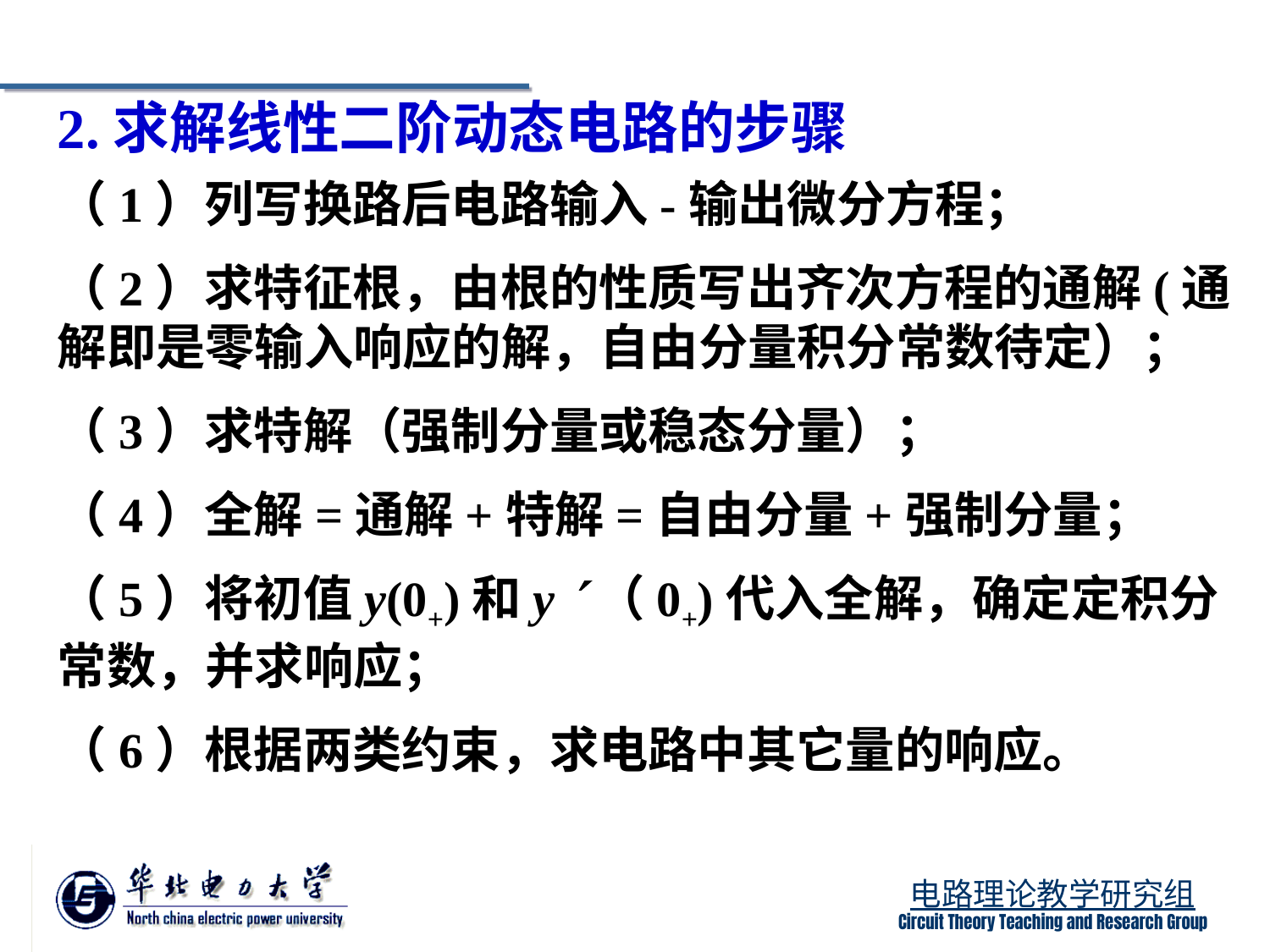

2.求解线性二阶动态电路的步骤
（1）列写换路后电路输入-输出微分方程；
（2）求特征根，由根的性质写出齐次方程的通解(通解即是零输入响应的解，自由分量积分常数待定）；
（3）求特解（强制分量或稳态分量）；
（4）全解=通解+特解=自由分量+强制分量；
（5）将初值y(0+)和y ′（0+)代入全解，确定定积分常数，并求响应；
（6）根据两类约束，求电路中其它量的响应。